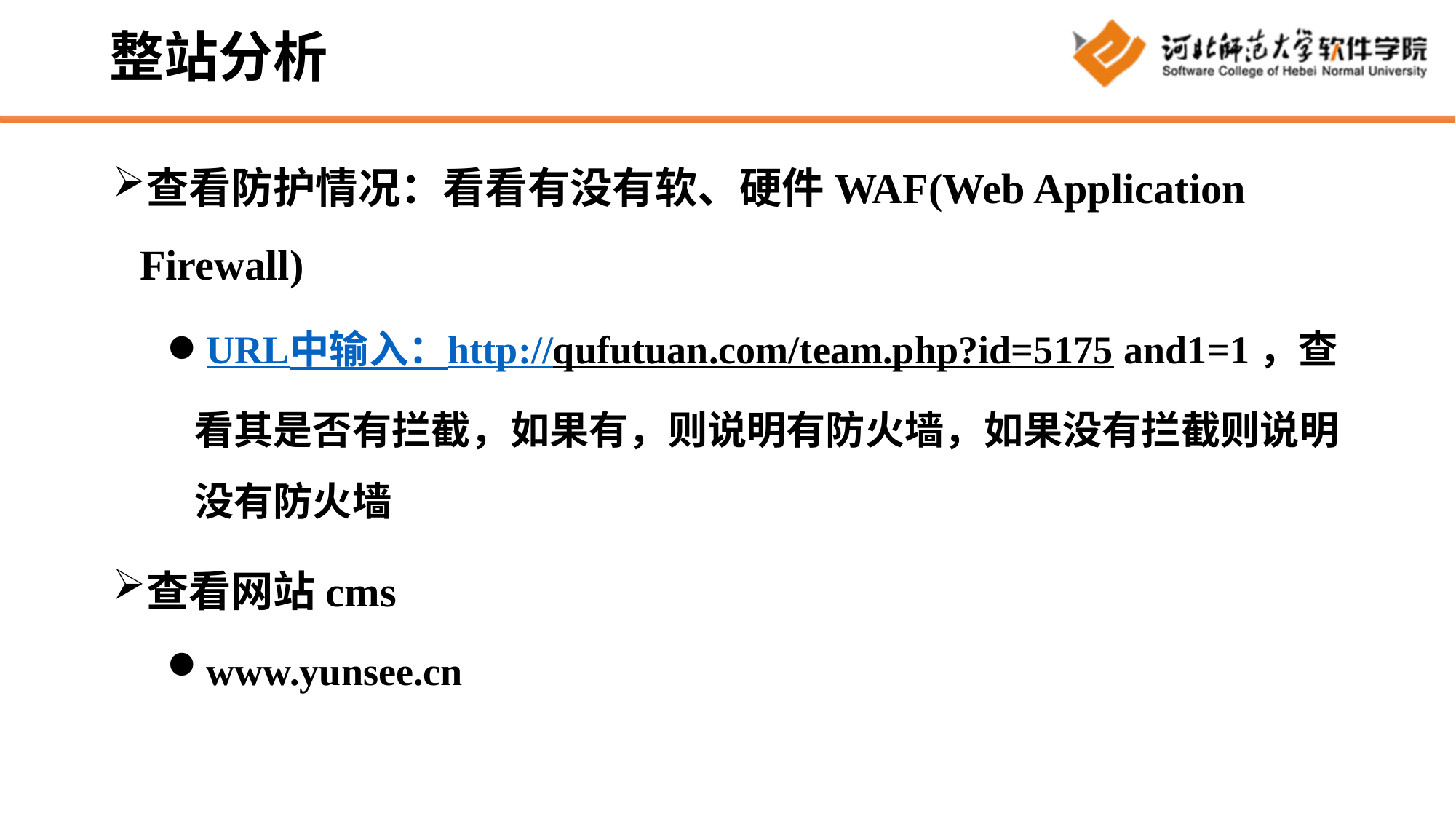

# 整站分析
查看防护情况：看看有没有软、硬件WAF(Web Application Firewall)
URL中输入：http://qufutuan.com/team.php?id=5175 and1=1，查看其是否有拦截，如果有，则说明有防火墙，如果没有拦截则说明没有防火墙
查看网站cms
www.yunsee.cn